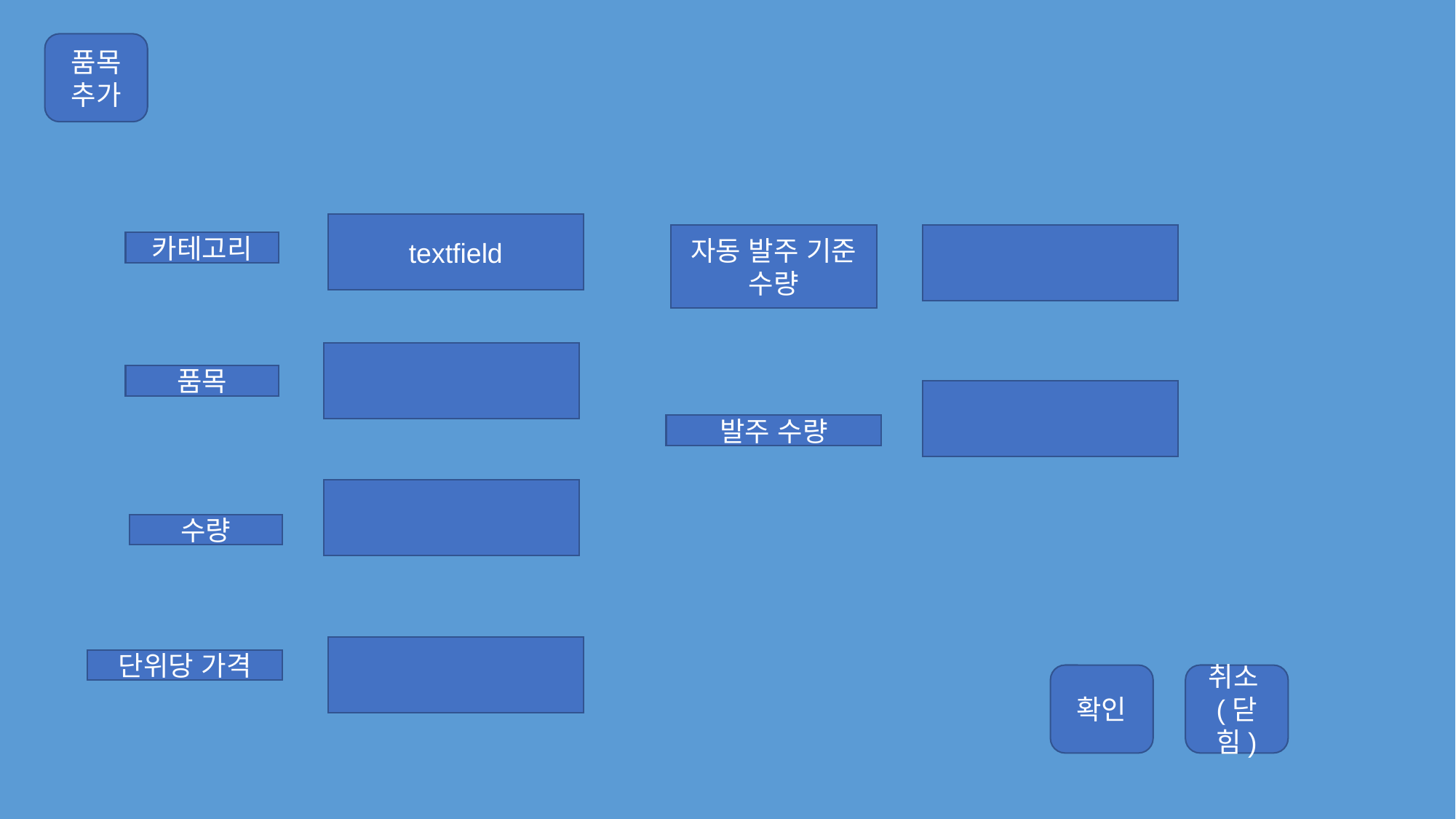

품목추가
textfield
자동 발주 기준 수량

카테고리

품목

발주 수량

수량

단위당 가격
취소(닫힘)
확인